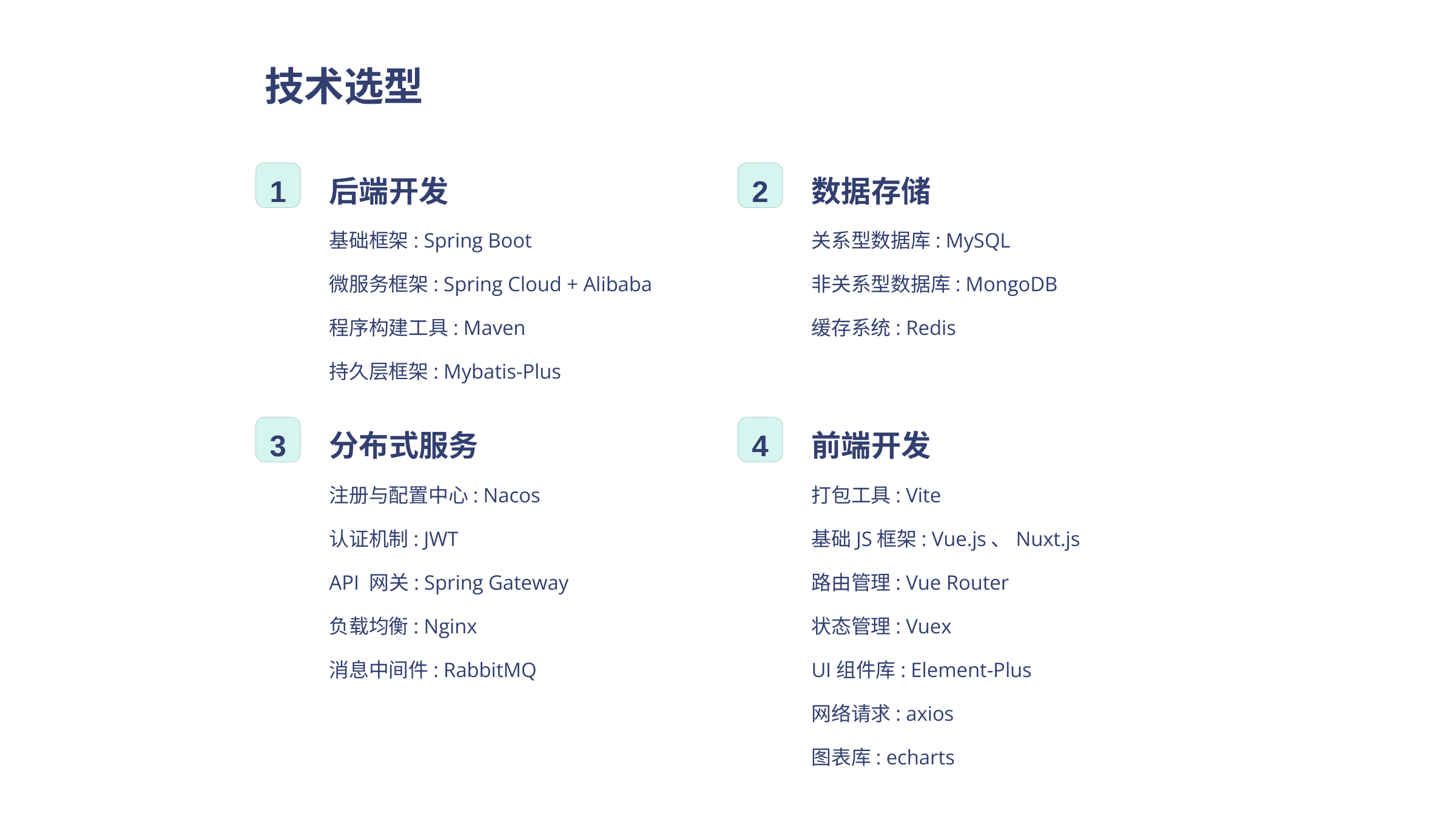

技术选型

1
后端开发
2
数据存储
基础框架: Spring Boot
关系型数据库: MySQL
微服务框架: Spring Cloud + Alibaba
非关系型数据库: MongoDB
程序构建工具: Maven
缓存系统: Redis
持久层框架: Mybatis-Plus

3
分布式服务
4
前端开发
注册与配置中心: Nacos
打包工具: Vite
认证机制: JWT
基础JS框架: Vue.js、Nuxt.js
API 网关: Spring Gateway
路由管理: Vue Router
负载均衡: Nginx
状态管理: Vuex
消息中间件: RabbitMQ
UI组件库: Element-Plus
网络请求: axios
图表库: echarts